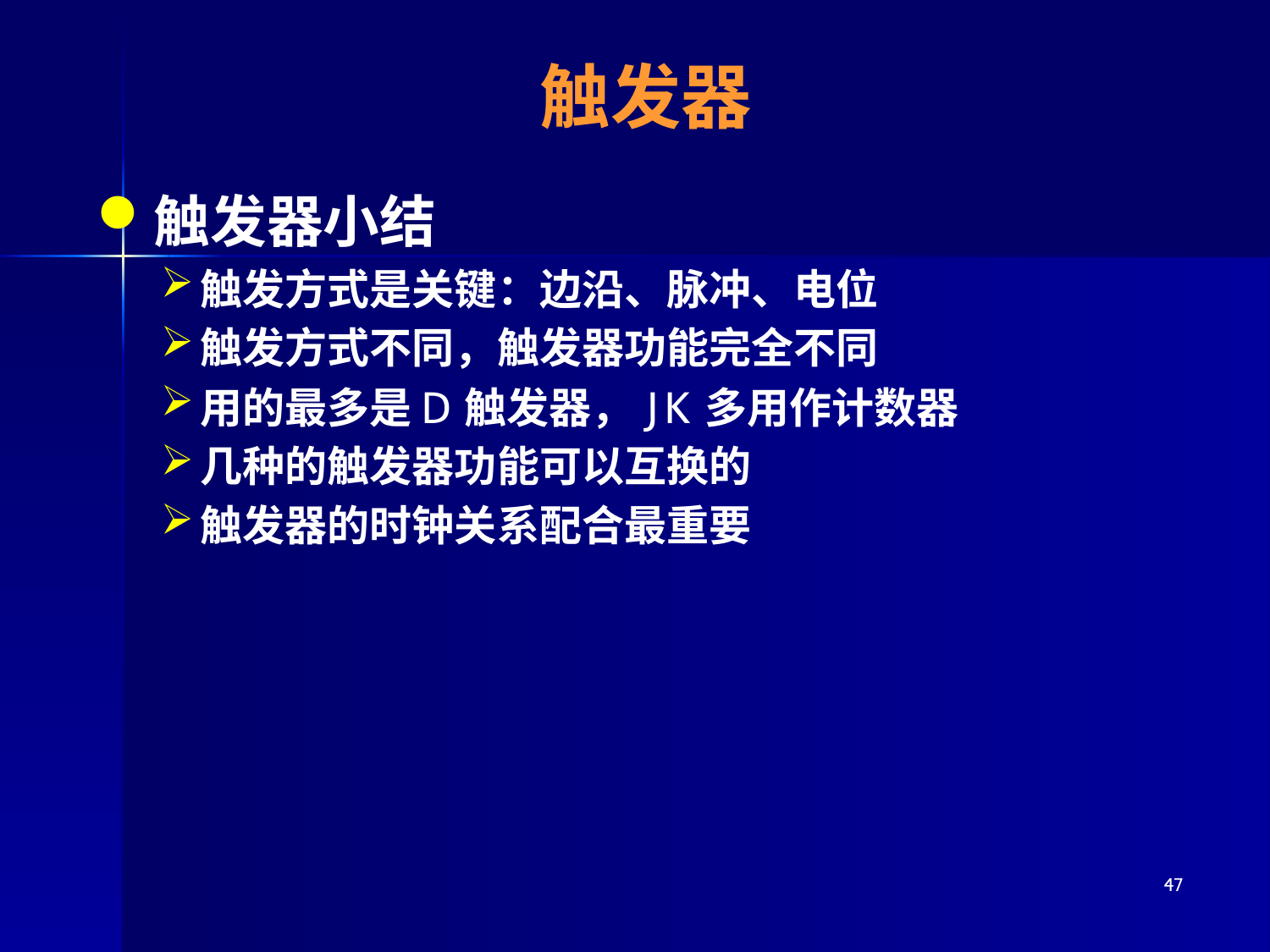

# 触发器
触发器小结
触发方式是关键：边沿、脉冲、电位
触发方式不同，触发器功能完全不同
用的最多是D触发器，JK多用作计数器
几种的触发器功能可以互换的
触发器的时钟关系配合最重要

47